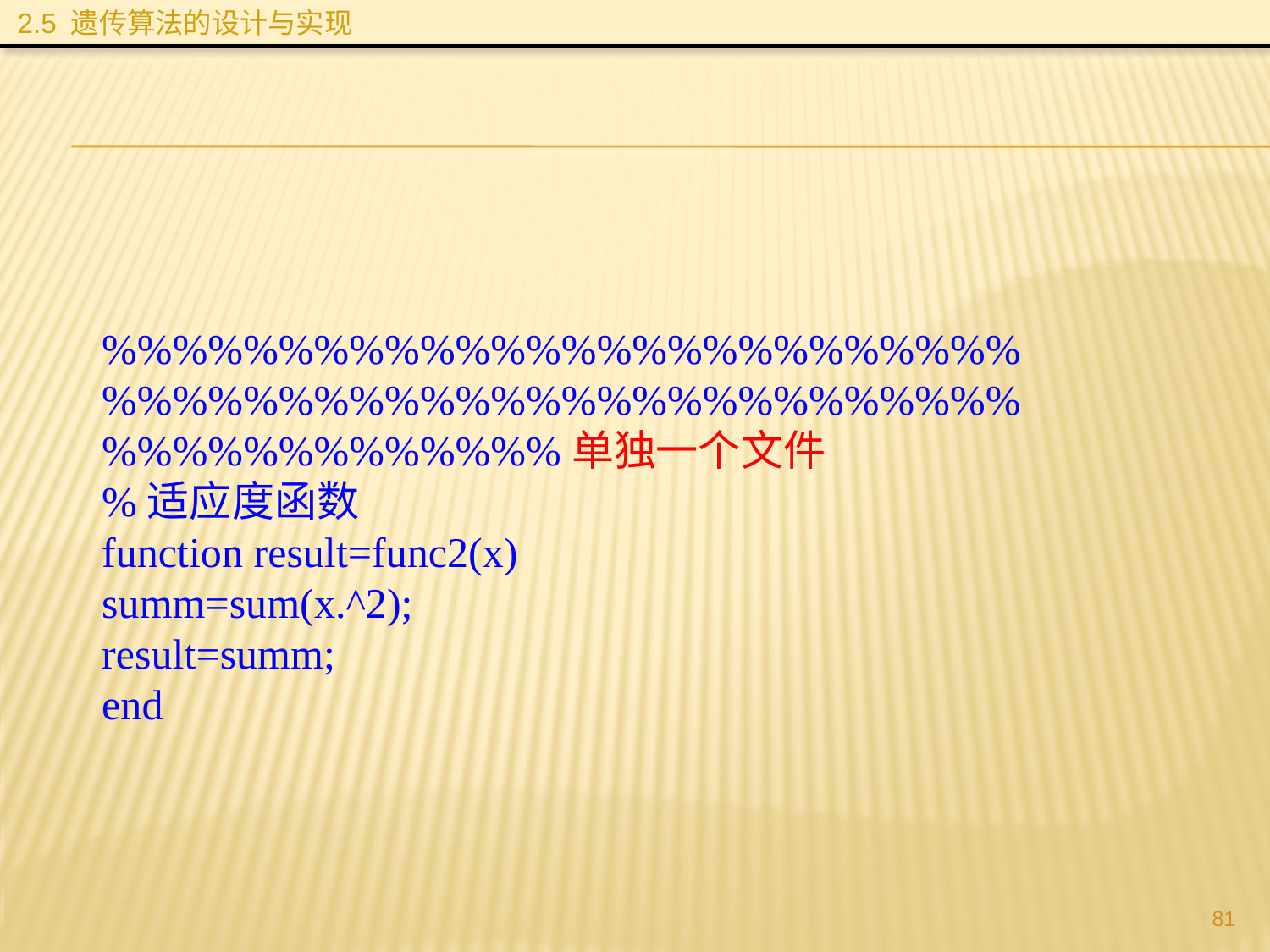

2.5 遗传算法的设计与实现

%%%%%%%%%%%%%%%%%%%%%%%%%%%%%%%%%%%%%%%%%%%%%%%%%%%%%%%%%%%%%%%%%单独一个文件
%适应度函数
function result=func2(x)
summ=sum(x.^2);
result=summ;
end
81